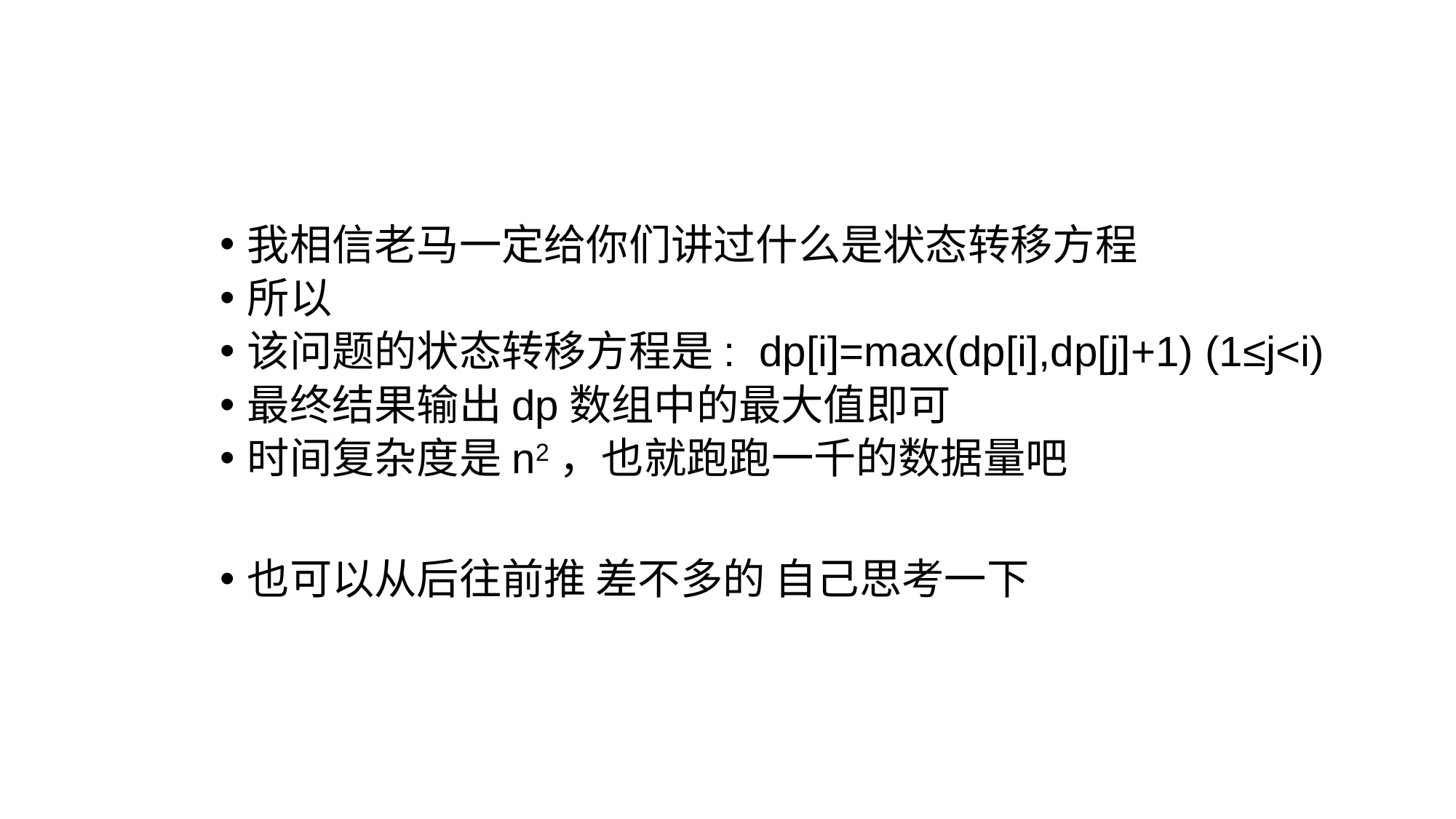

我相信老马一定给你们讲过什么是状态转移方程
所以
该问题的状态转移方程是:  dp[i]=max(dp[i],dp[j]+1) (1≤j<i)
最终结果输出dp数组中的最大值即可
时间复杂度是n2，也就跑跑一千的数据量吧

也可以从后往前推 差不多的 自己思考一下